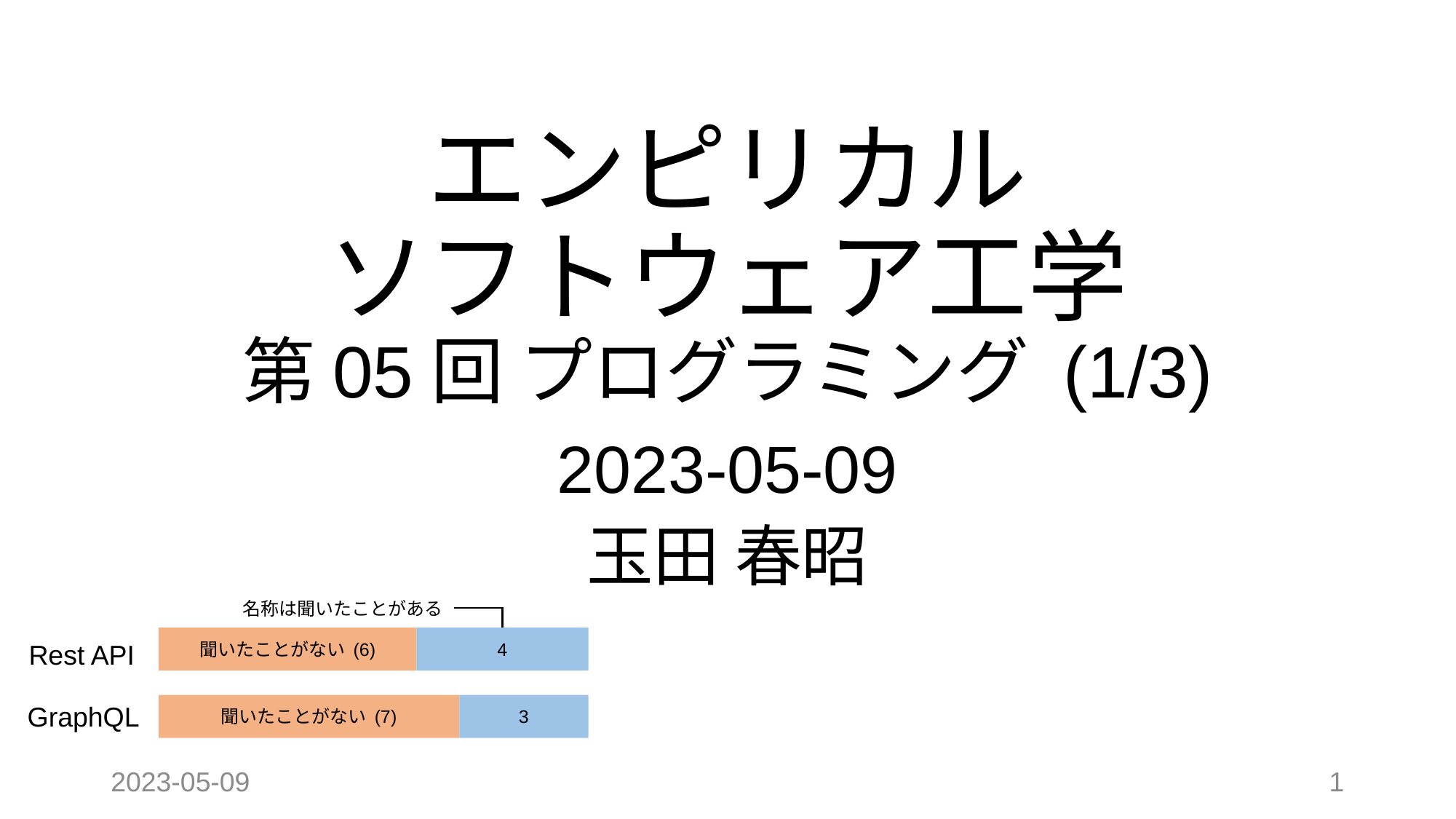

# エンピリカル ソフトウェア工学 第05回 プログラミング (1/3)
2023-05-09
玉田 春昭
名称は聞いたことがある

Rest API
聞いたことがない (6)
4
GraphQL

聞いたことがない (7)
3
2023-05-09
1